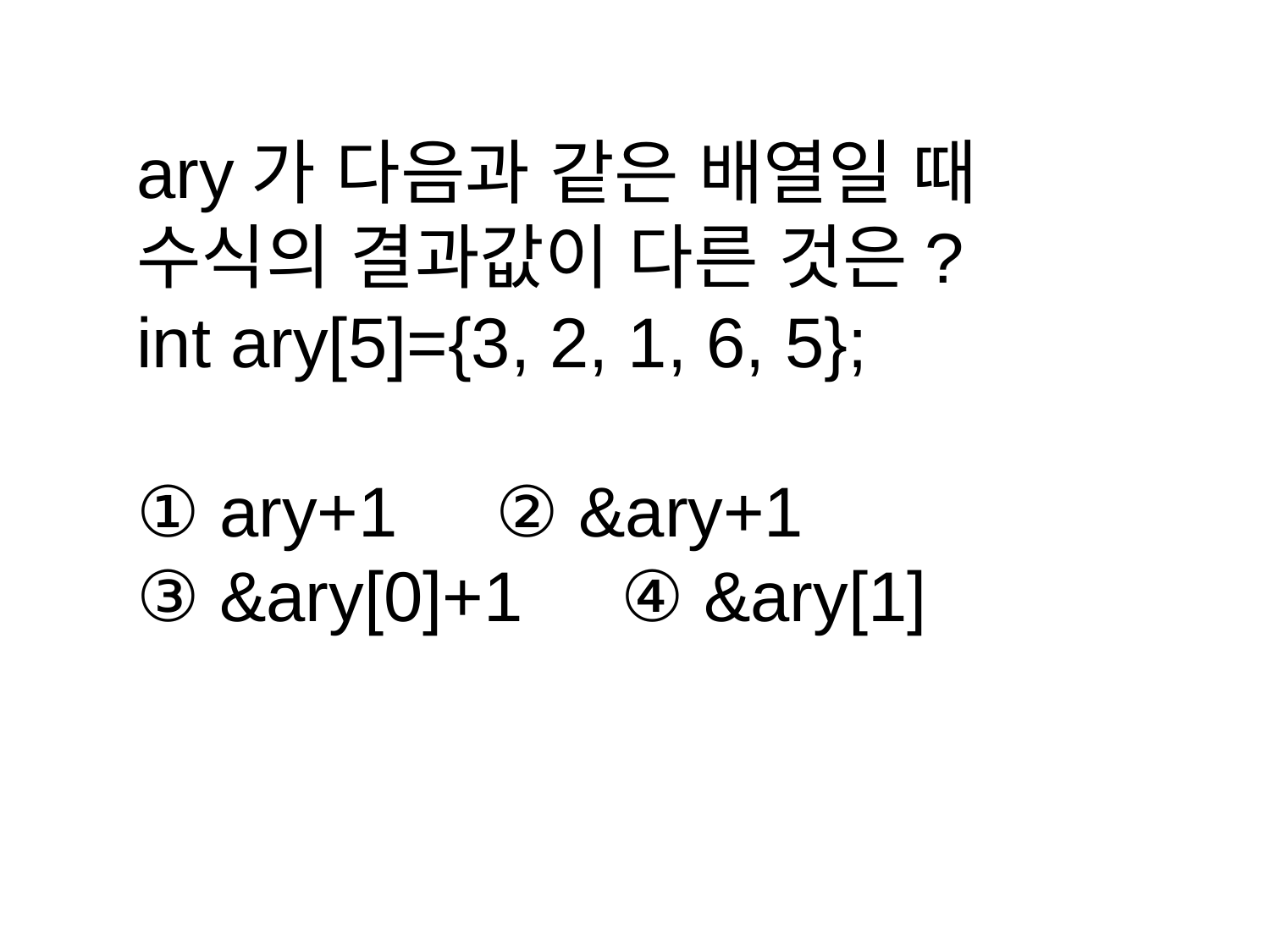

ary가 다음과 같은 배열일 때
수식의 결과값이 다른 것은?
int ary[5]={3, 2, 1, 6, 5};

① ary+1     ② &ary+1
③ &ary[0]+1     ④ &ary[1]